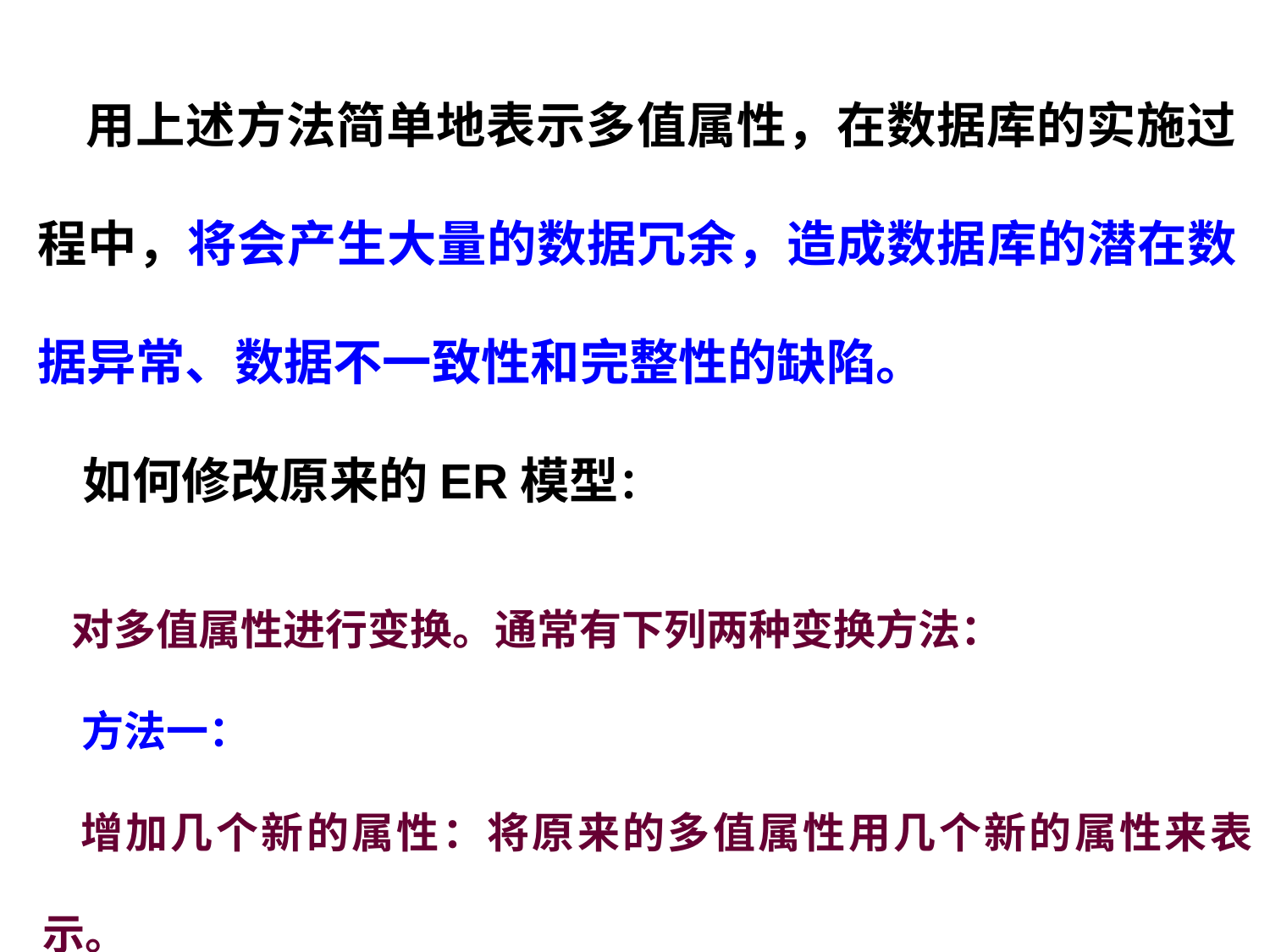

用上述方法简单地表示多值属性，在数据库的实施过程中，将会产生大量的数据冗余，造成数据库的潜在数据异常、数据不一致性和完整性的缺陷。
   如何修改原来的ER模型：
  对多值属性进行变换。通常有下列两种变换方法：
   方法一：
  增加几个新的属性：将原来的多值属性用几个新的属性来表示。